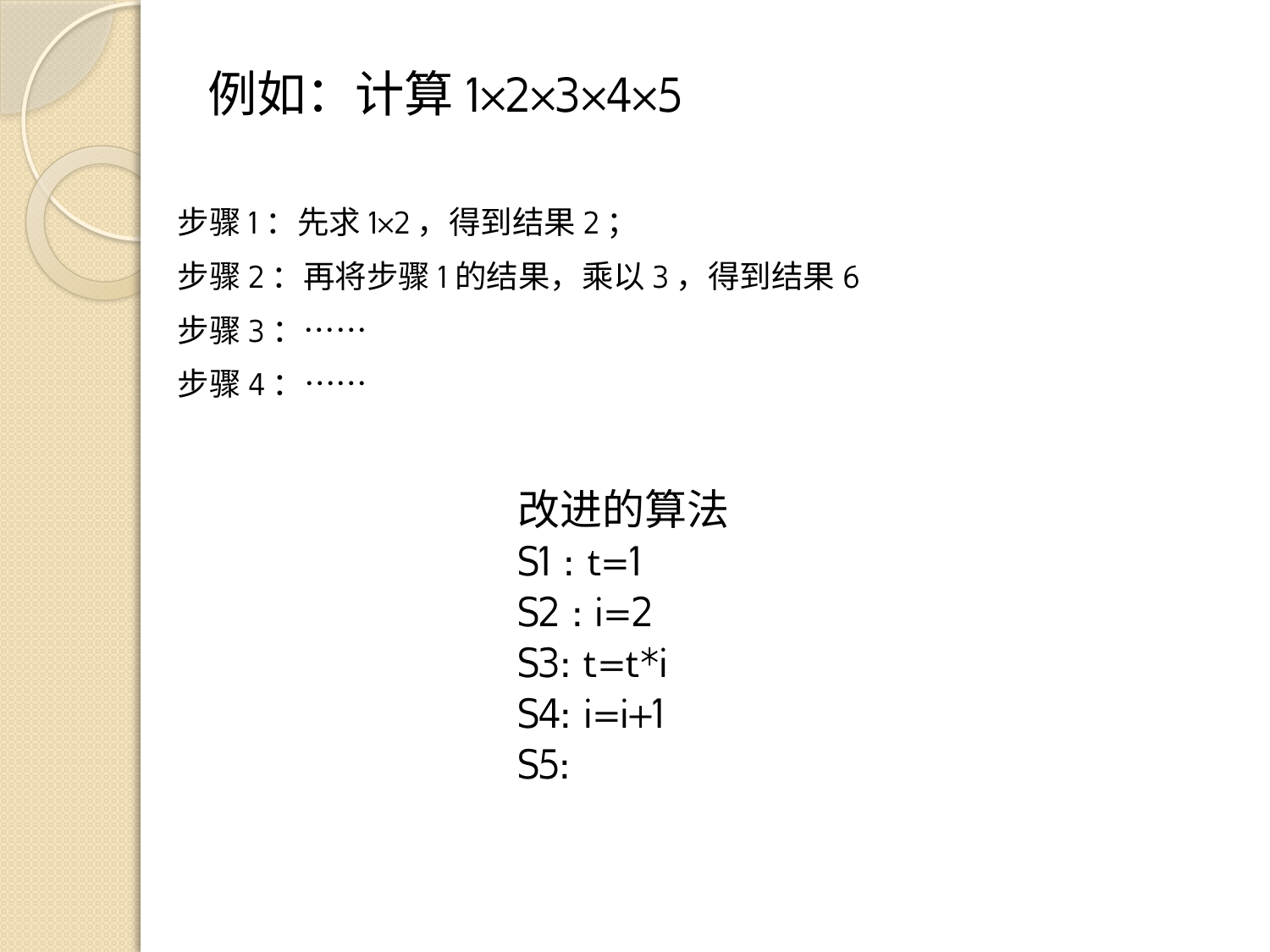

例如：计算1×2×3×4×5
步骤1：先求1×2，得到结果2；
步骤2：再将步骤1的结果，乘以3，得到结果6
步骤3：……
步骤4：……
改进的算法
S1 : t=1
S2 : i=2
S3: t=t*i
S4: i=i+1
S5: